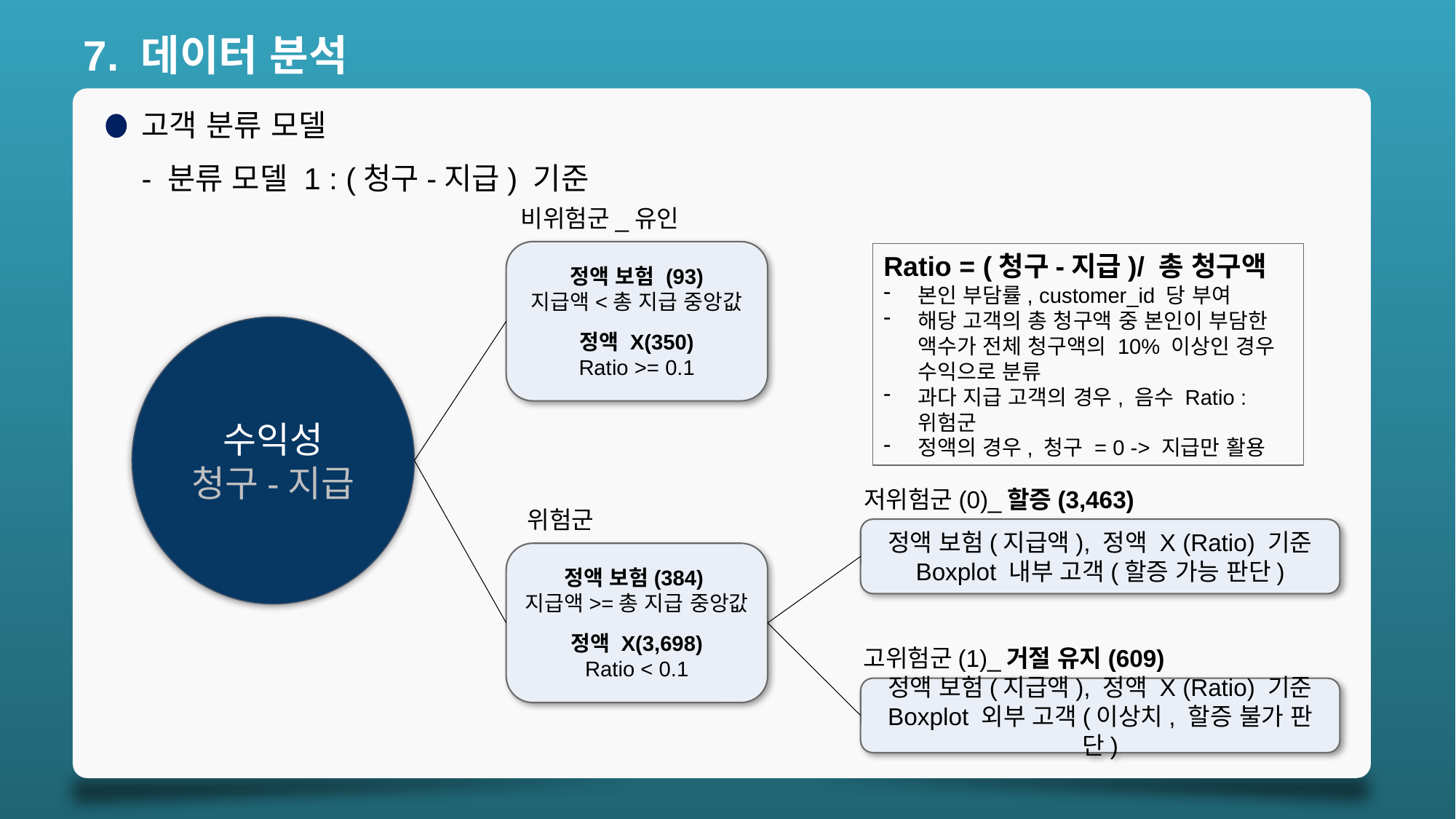

7. 데이터 분석
고객 분류 모델

- 분류 모델 1 : (청구-지급) 기준
비위험군_유인
정액 보험 (93)
지급액<총 지급 중앙값

정액 X(350)
Ratio >= 0.1
Ratio = (청구-지급)/ 총 청구액
본인 부담률, customer_id 당 부여
해당 고객의 총 청구액 중 본인이 부담한 액수가 전체 청구액의 10% 이상인 경우 수익으로 분류
과다 지급 고객의 경우, 음수 Ratio : 위험군
정액의 경우, 청구 = 0 -> 지급만 활용
수익성
청구-지급
저위험군(0)_할증(3,463)
위험군
정액 보험(지급액), 정액 X (Ratio) 기준
Boxplot 내부 고객(할증 가능 판단)

정액 보험(384)
지급액>=총 지급 중앙값

정액 X(3,698)
Ratio < 0.1

고위험군(1)_거절 유지(609)
정액 보험(지급액), 정액 X (Ratio) 기준
Boxplot 외부 고객(이상치, 할증 불가 판단)